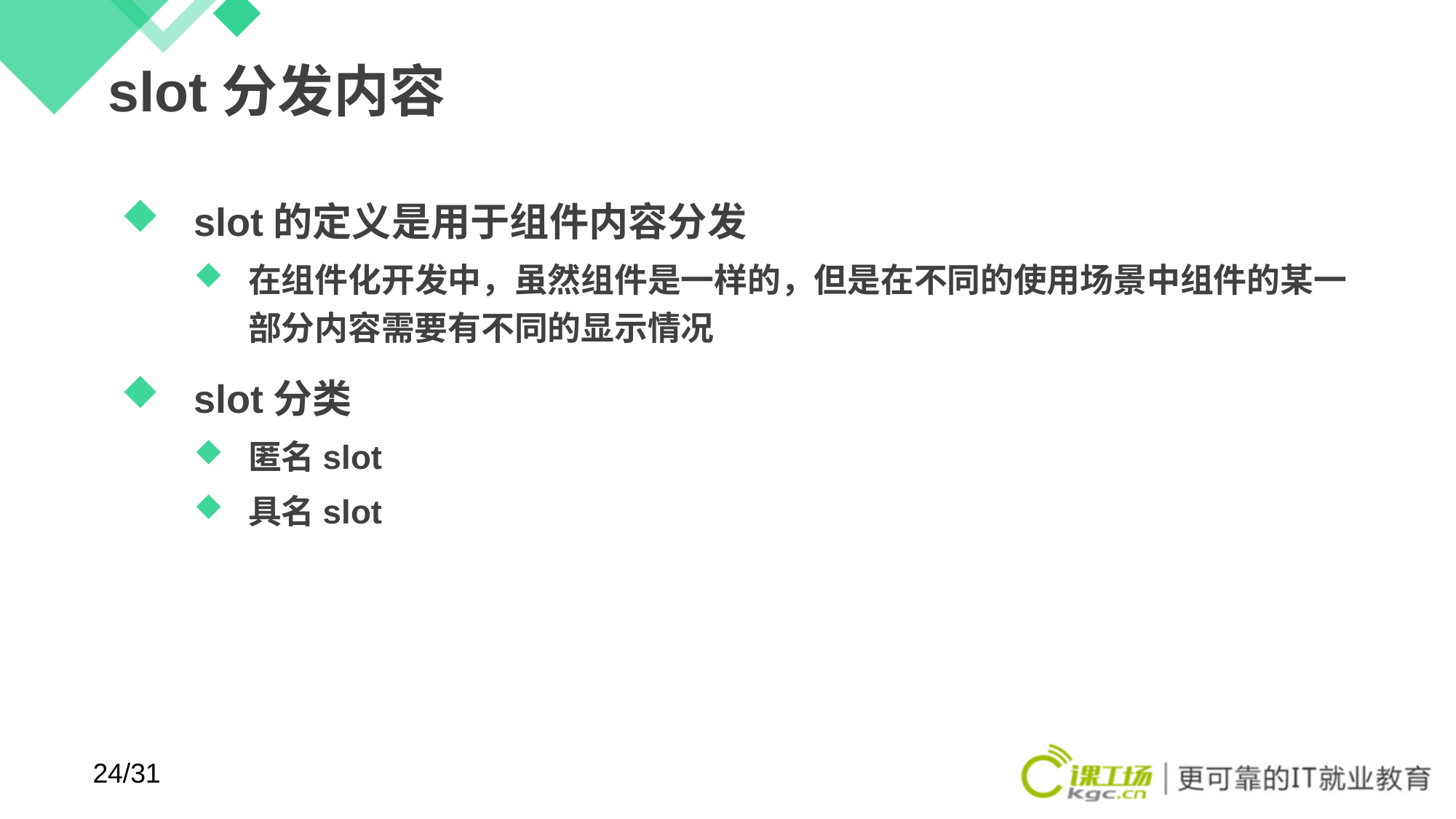

# slot分发内容
slot的定义是用于组件内容分发
在组件化开发中，虽然组件是一样的，但是在不同的使用场景中组件的某一部分内容需要有不同的显示情况
slot分类
匿名slot
具名slot